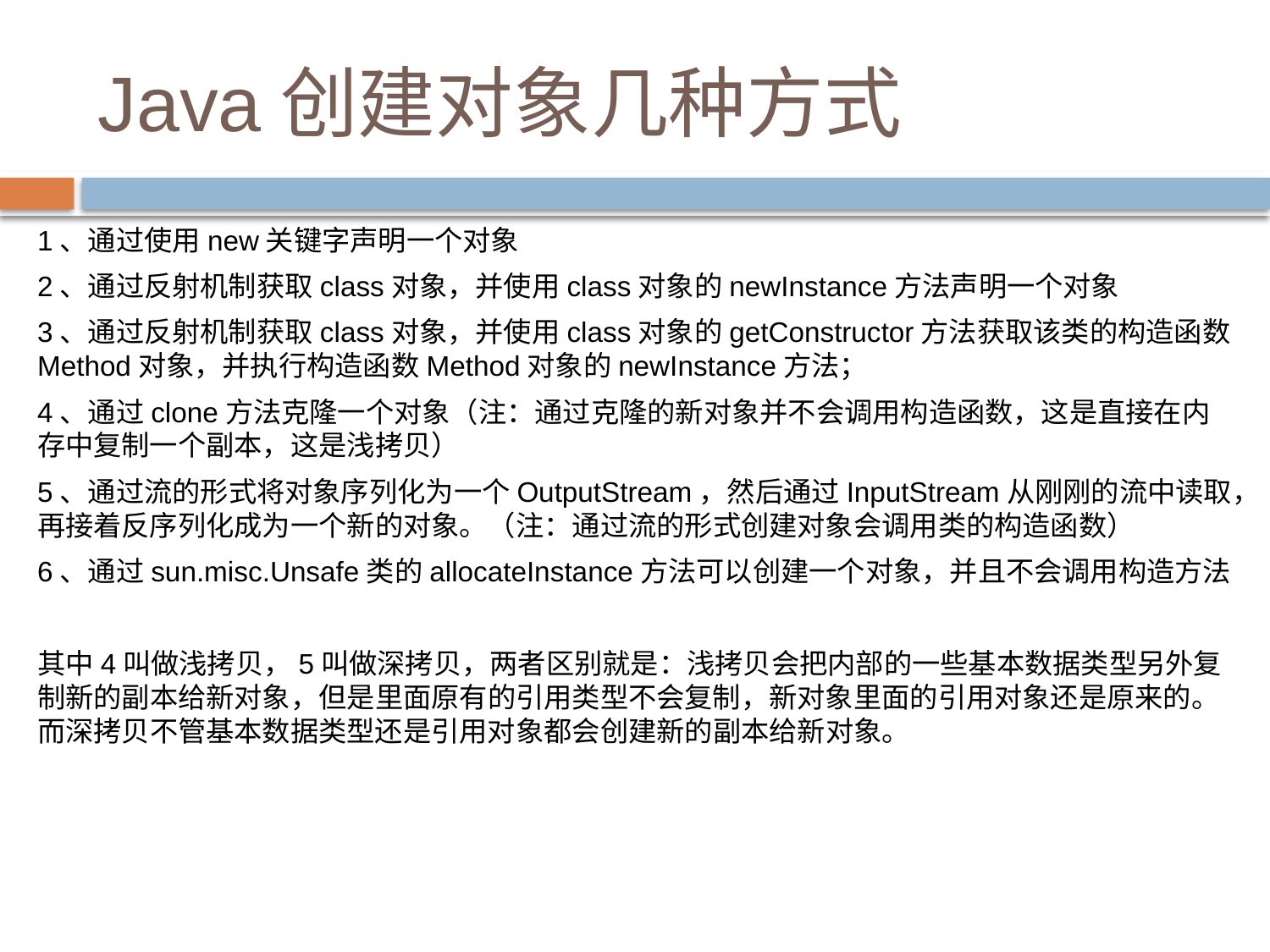

# Java创建对象几种方式
1、通过使用new关键字声明一个对象
2、通过反射机制获取class对象，并使用class对象的newInstance方法声明一个对象
3、通过反射机制获取class对象，并使用class对象的getConstructor方法获取该类的构造函数Method对象，并执行构造函数Method对象的newInstance方法；
4、通过clone方法克隆一个对象（注：通过克隆的新对象并不会调用构造函数，这是直接在内存中复制一个副本，这是浅拷贝）
5、通过流的形式将对象序列化为一个OutputStream，然后通过InputStream从刚刚的流中读取，再接着反序列化成为一个新的对象。（注：通过流的形式创建对象会调用类的构造函数）
6、通过sun.misc.Unsafe类的allocateInstance方法可以创建一个对象，并且不会调用构造方法

其中4叫做浅拷贝，5叫做深拷贝，两者区别就是：浅拷贝会把内部的一些基本数据类型另外复制新的副本给新对象，但是里面原有的引用类型不会复制，新对象里面的引用对象还是原来的。而深拷贝不管基本数据类型还是引用对象都会创建新的副本给新对象。